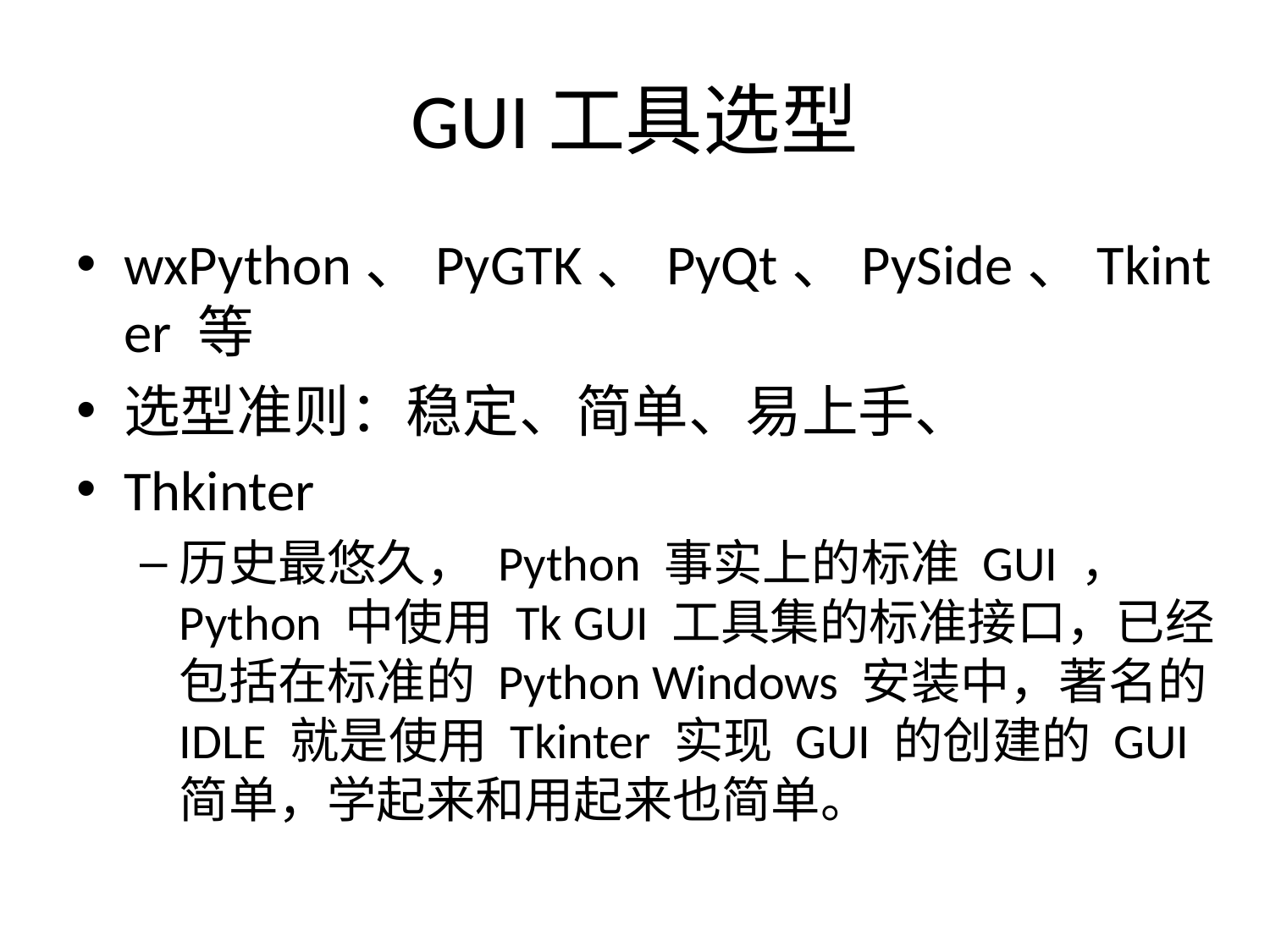

# GUI工具选型
wxPython、PyGTK、PyQt、PySide、Tkinter 等
选型准则：稳定、简单、易上手、
Thkinter
历史最悠久， Python 事实上的标准 GUI ， Python 中使用 Tk GUI 工具集的标准接口，已经包括在标准的 Python Windows 安装中，著名的 IDLE 就是使用 Tkinter 实现 GUI 的创建的 GUI 简单，学起来和用起来也简单。